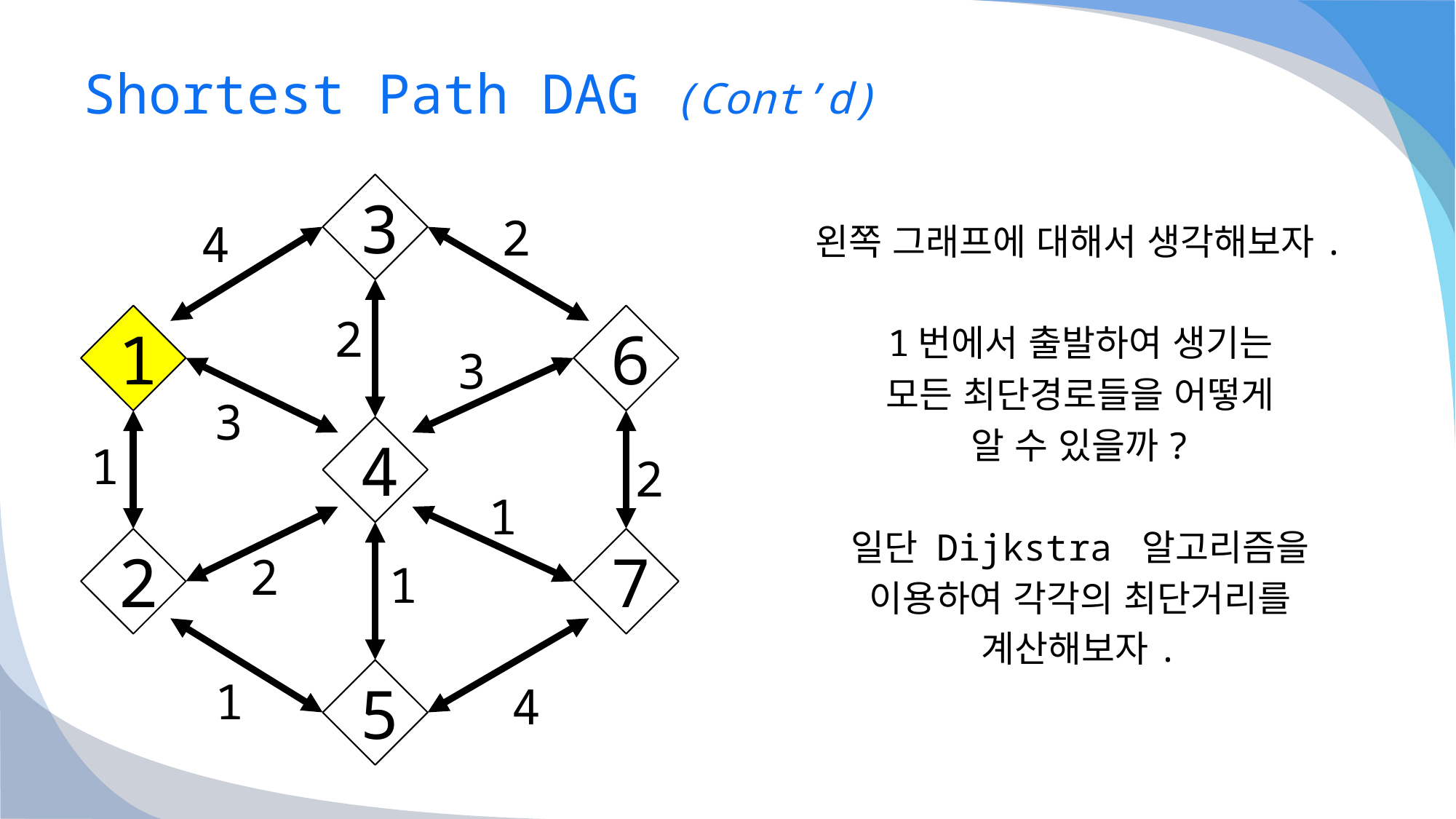

# Shortest Path DAG (Cont’d)

왼쪽 그래프에 대해서 생각해보자.

1번에서 출발하여 생기는
모든 최단경로들을 어떻게
알 수 있을까?

일단 Dijkstra 알고리즘을
이용하여 각각의 최단거리를
계산해보자.

3
2
4
2
1
6
3
3
4
1
2
1
2
7
2
1
5
1
4